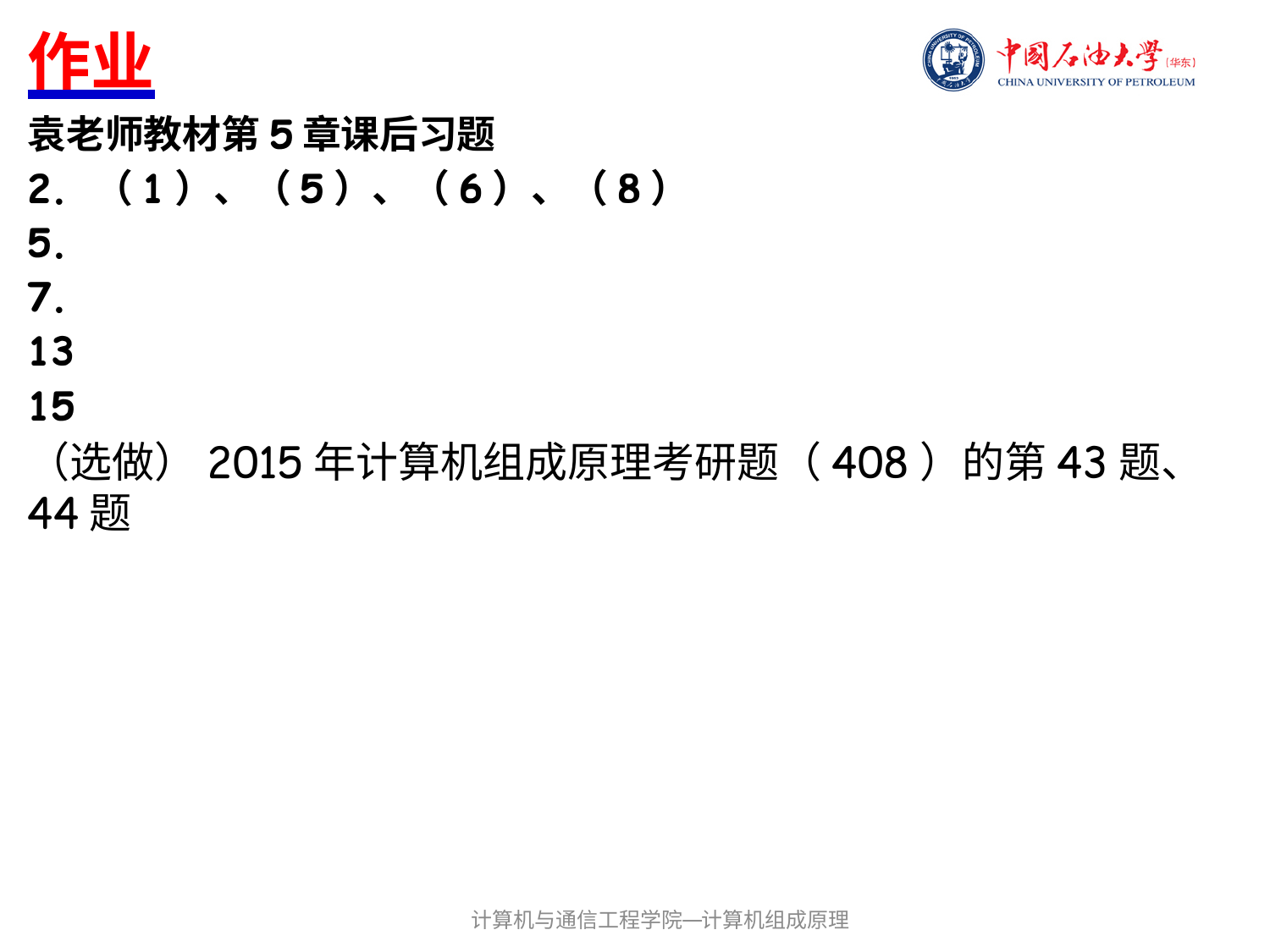

# 作业
袁老师教材第5章课后习题
2. （1）、（5）、（6）、（8）
5.
7.
13
15
（选做）2015年计算机组成原理考研题（408）的第43题、44题

计算机与通信工程学院—计算机组成原理
4